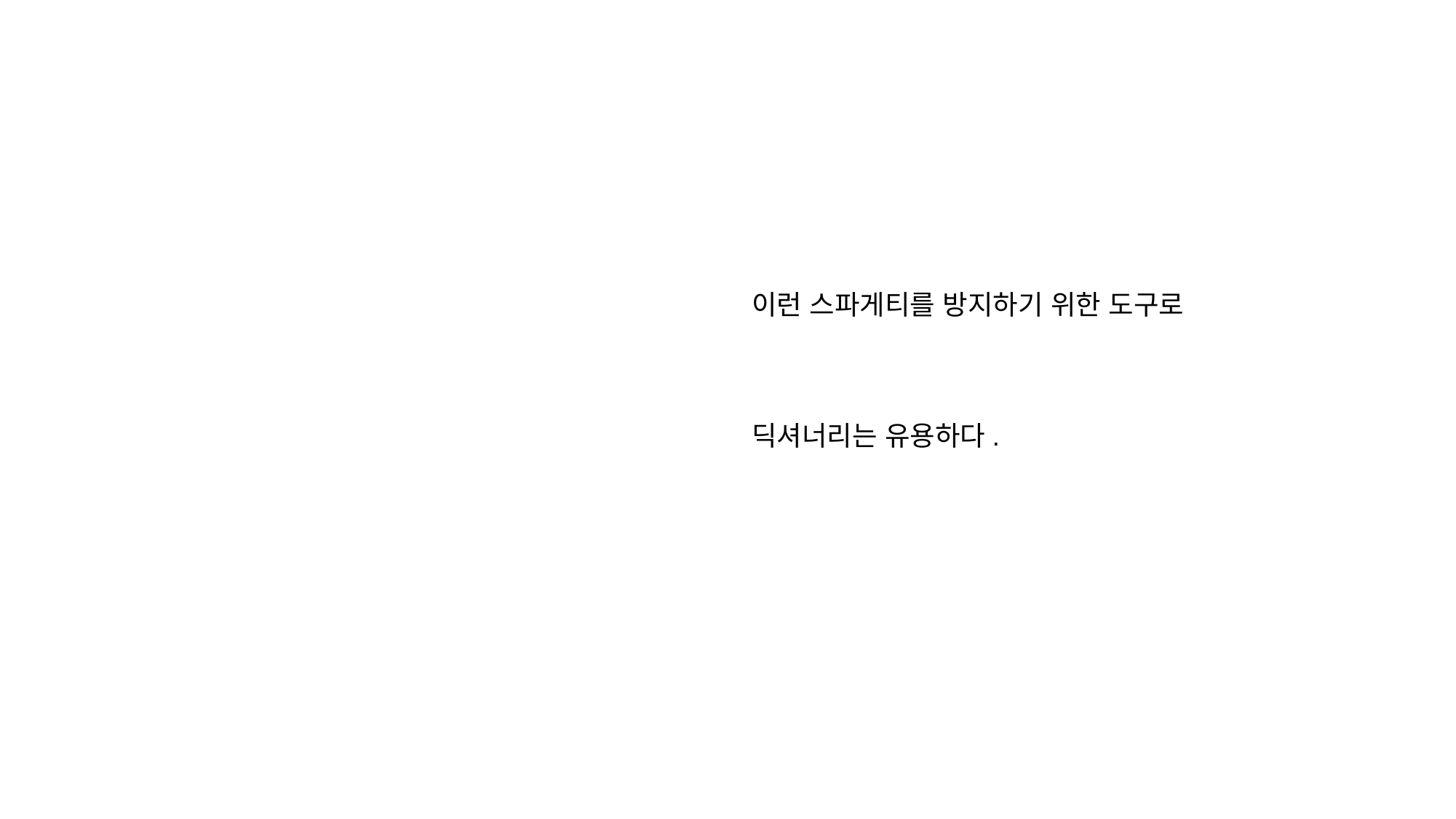

이런 스파게티를 방지하기 위한 도구로

딕셔너리는 유용하다.